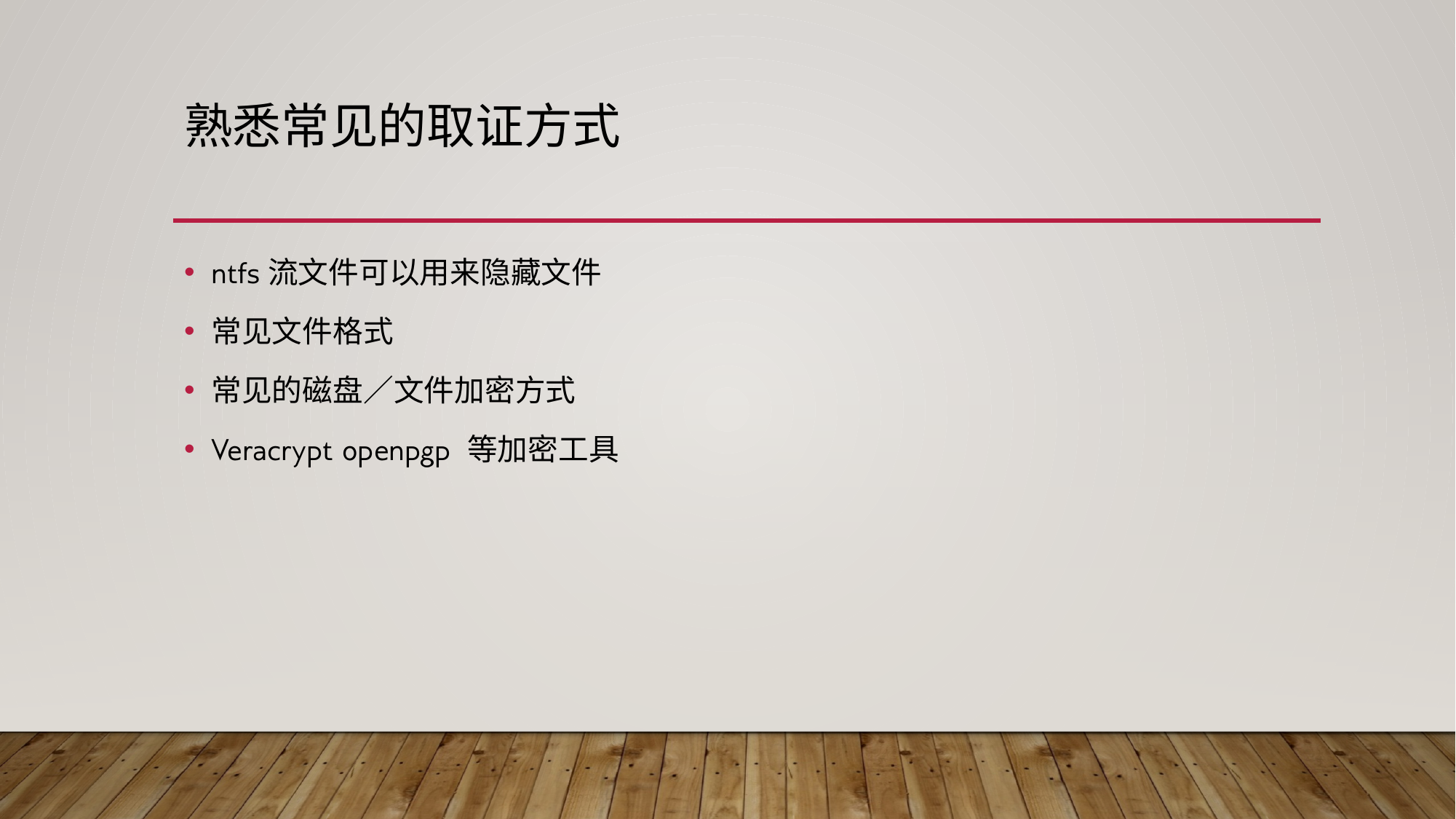

# 熟悉常见的取证方式
ntfs流文件可以用来隐藏文件
常见文件格式
常见的磁盘／文件加密方式
Veracrypt openpgp 等加密工具